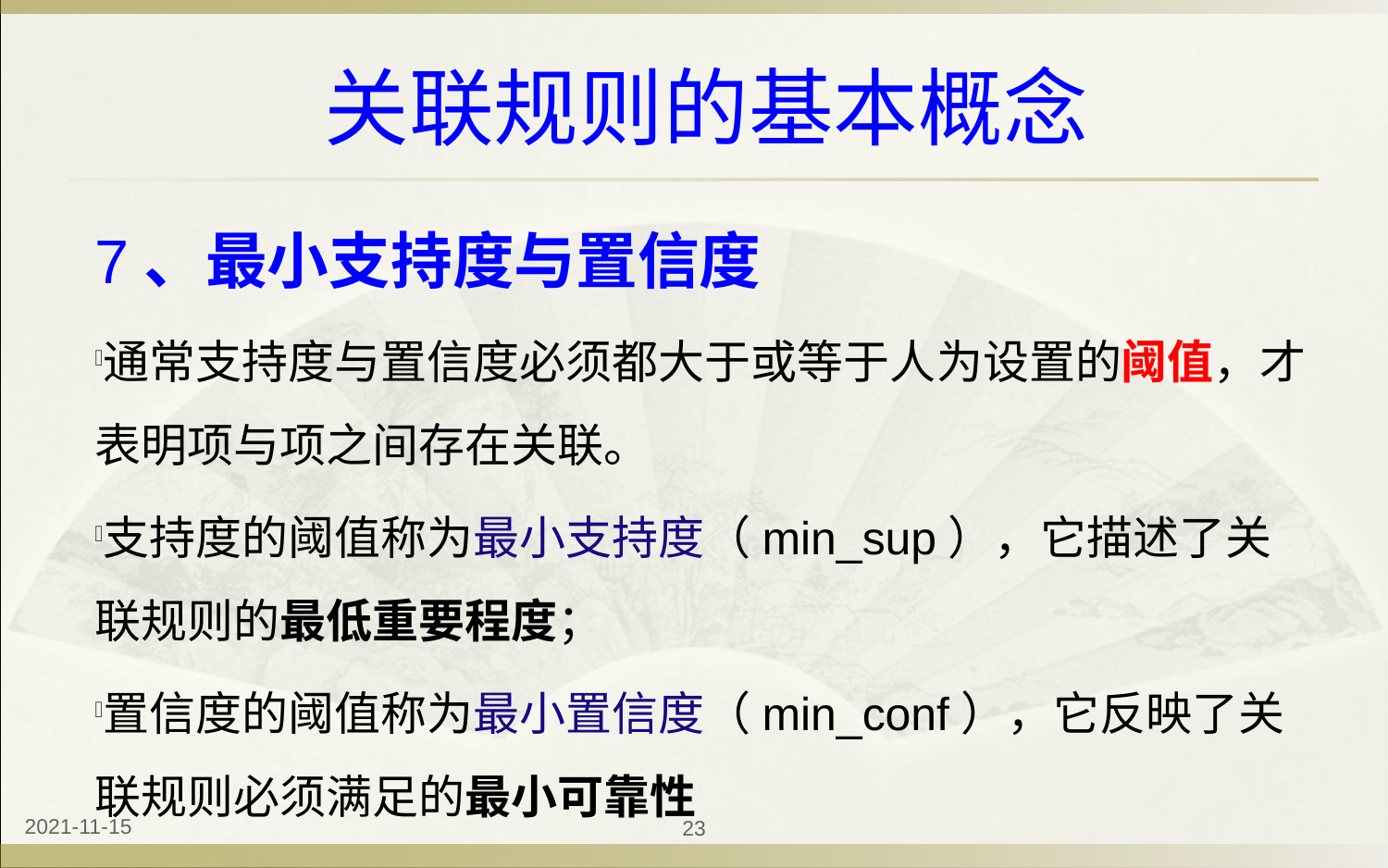

关联规则的基本概念
7、最小支持度与置信度
通常支持度与置信度必须都大于或等于人为设置的阈值，才表明项与项之间存在关联。
支持度的阈值称为最小支持度（min_sup），它描述了关联规则的最低重要程度；
置信度的阈值称为最小置信度（min_conf），它反映了关联规则必须满足的最小可靠性
2021-11-15
23